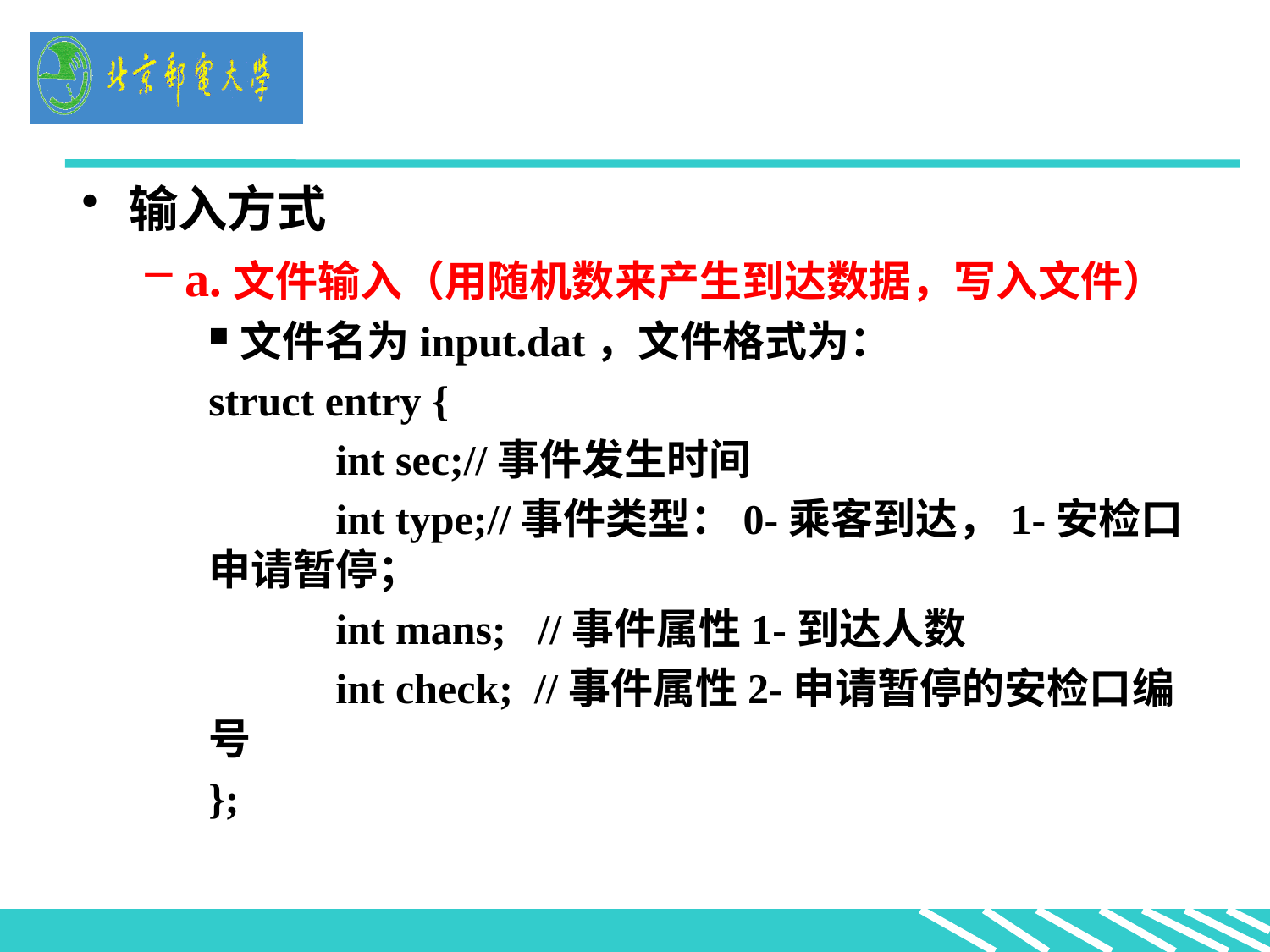

#
输入方式
a.文件输入（用随机数来产生到达数据，写入文件）
文件名为input.dat，文件格式为：
struct entry {
	int sec;//事件发生时间
	int type;//事件类型：0-乘客到达，1-安检口申请暂停；
    	int mans;   //事件属性1-到达人数
	int check;  //事件属性2-申请暂停的安检口编号
};
8